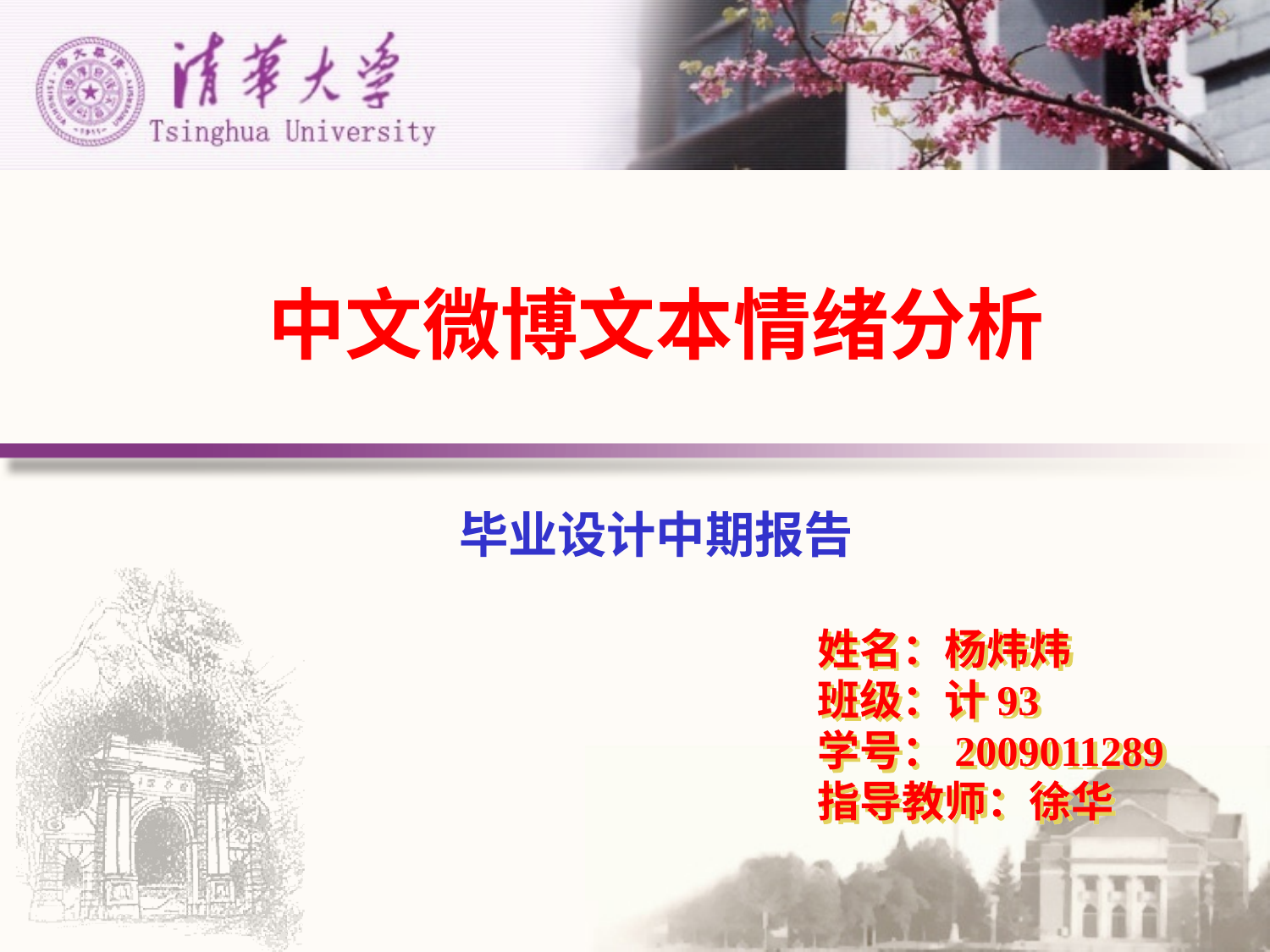

# 中文微博文本情绪分析
毕业设计中期报告
姓名：杨炜炜
班级：计93
学号：2009011289
指导教师：徐华